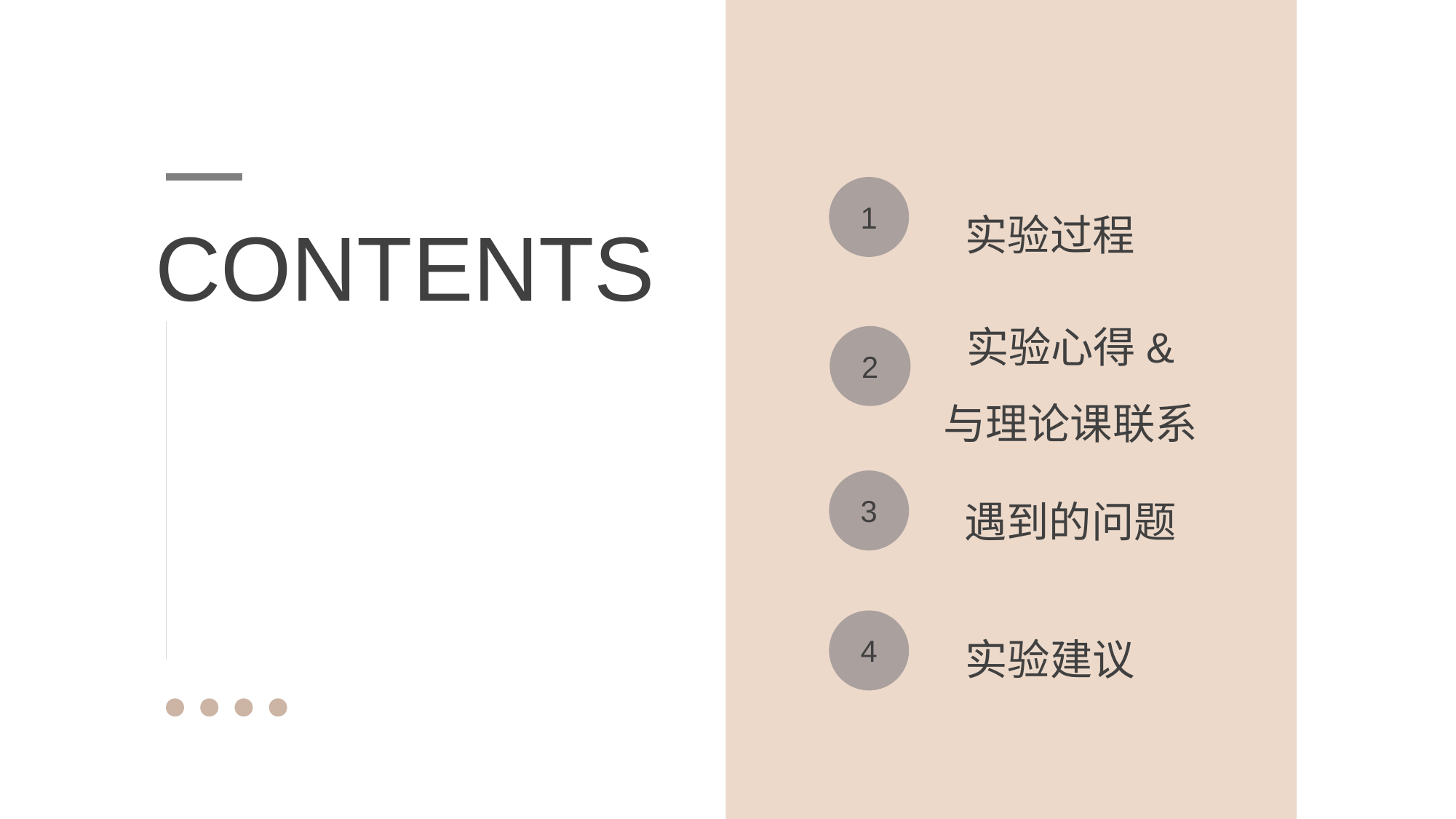

1
实验过程
CONTENTS
实验心得&
与理论课联系
2
遇到的问题
3
实验建议
4